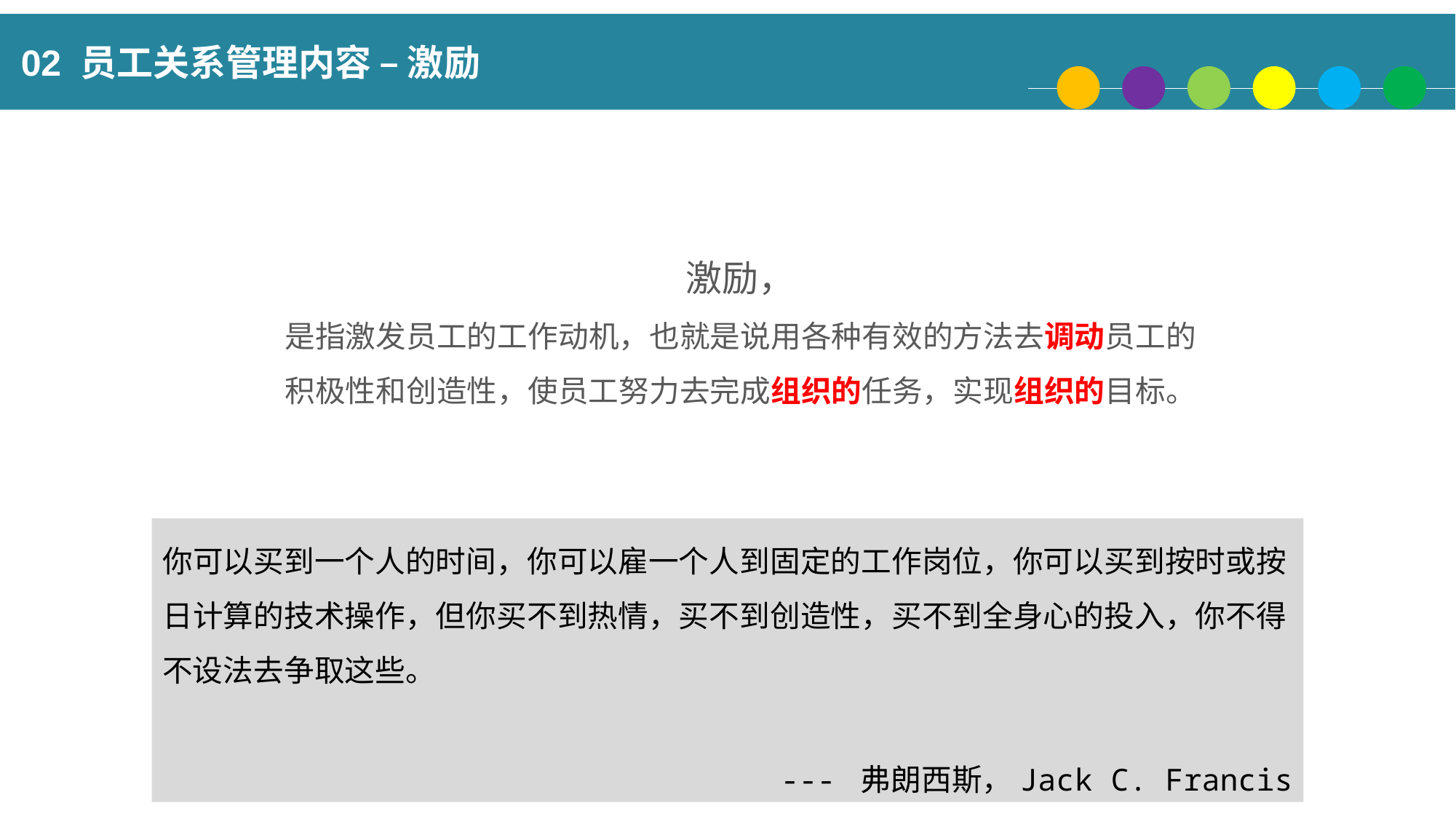

02 员工关系管理内容 – 激励

激励，
是指激发员工的工作动机，也就是说用各种有效的方法去调动员工的积极性和创造性，使员工努力去完成组织的任务，实现组织的目标。
你可以买到一个人的时间，你可以雇一个人到固定的工作岗位，你可以买到按时或按日计算的技术操作，但你买不到热情，买不到创造性，买不到全身心的投入，你不得不设法去争取这些。

--- 弗朗西斯，Jack C. Francis
18